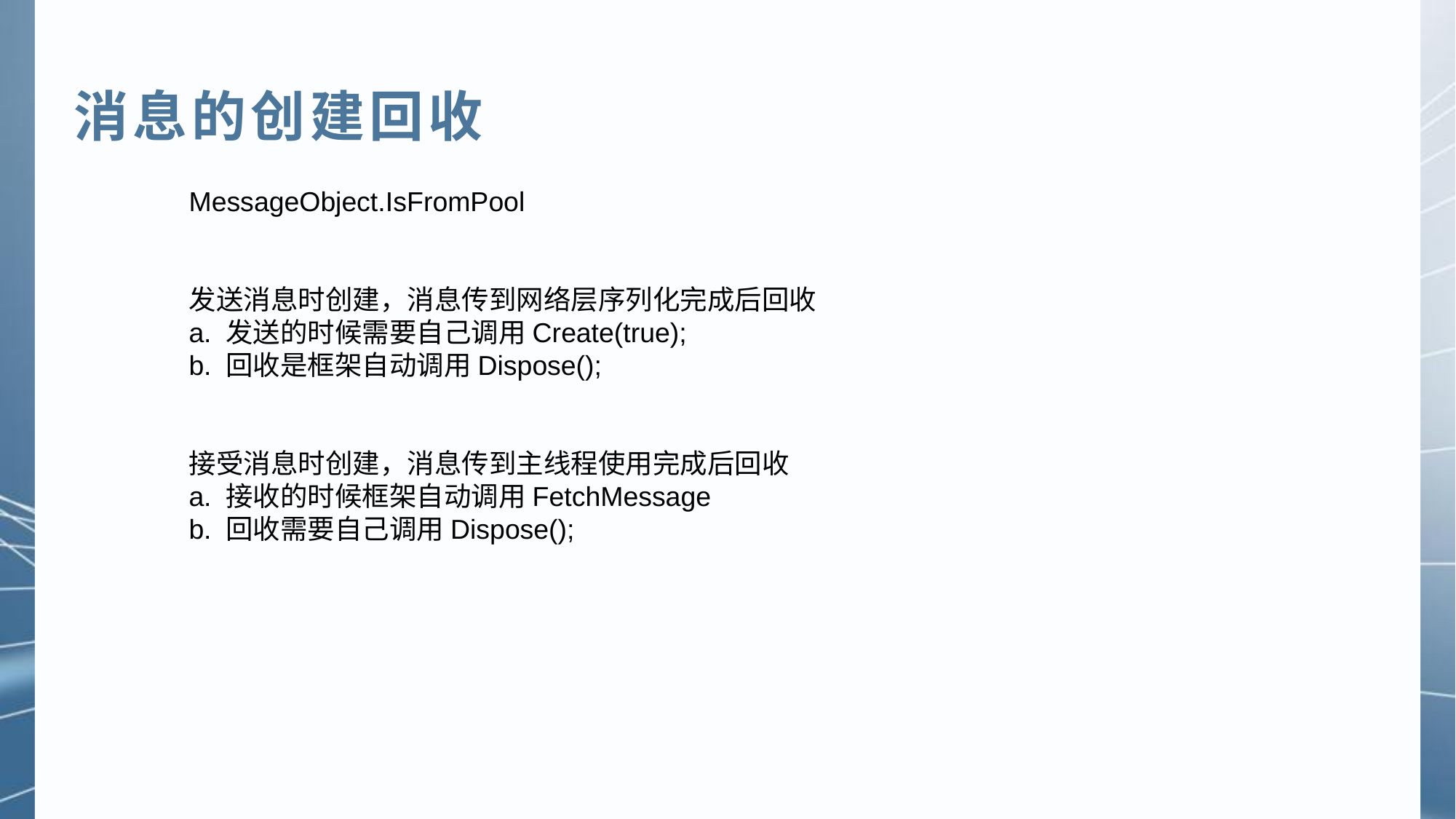

消息的创建回收
MessageObject.IsFromPool

发送消息时创建，消息传到网络层序列化完成后回收
a. 发送的时候需要自己调用Create(true);
b. 回收是框架自动调用Dispose();

接受消息时创建，消息传到主线程使用完成后回收
a. 接收的时候框架自动调用FetchMessage
b. 回收需要自己调用Dispose();